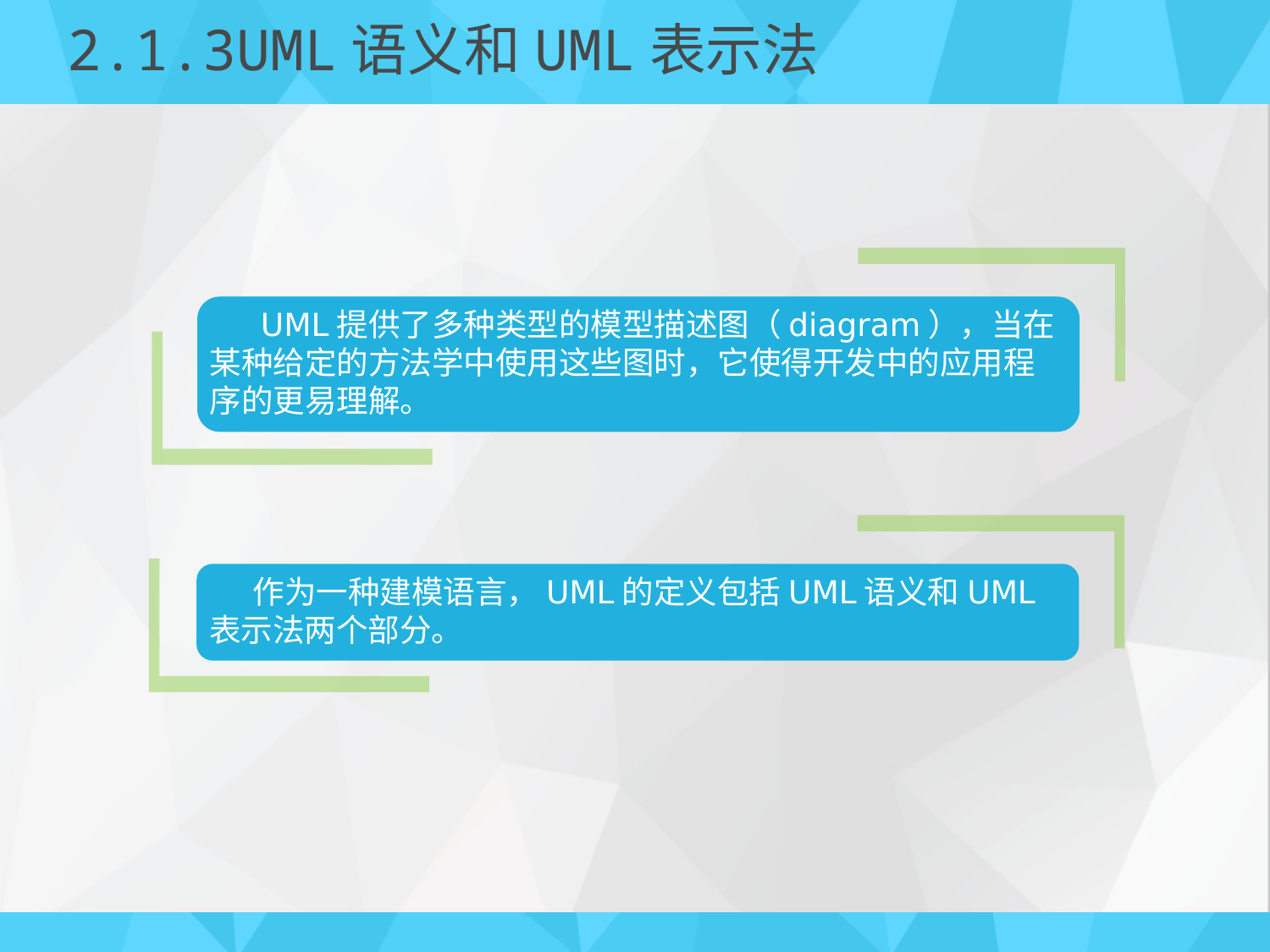

# 2.1.3UML语义和UML表示法

     UML提供了多种类型的模型描述图（diagram），当在某种给定的方法学中使用这些图时，它使得开发中的应用程序的更易理解。

     作为一种建模语言，UML的定义包括UML语义和UML表示法两个部分。